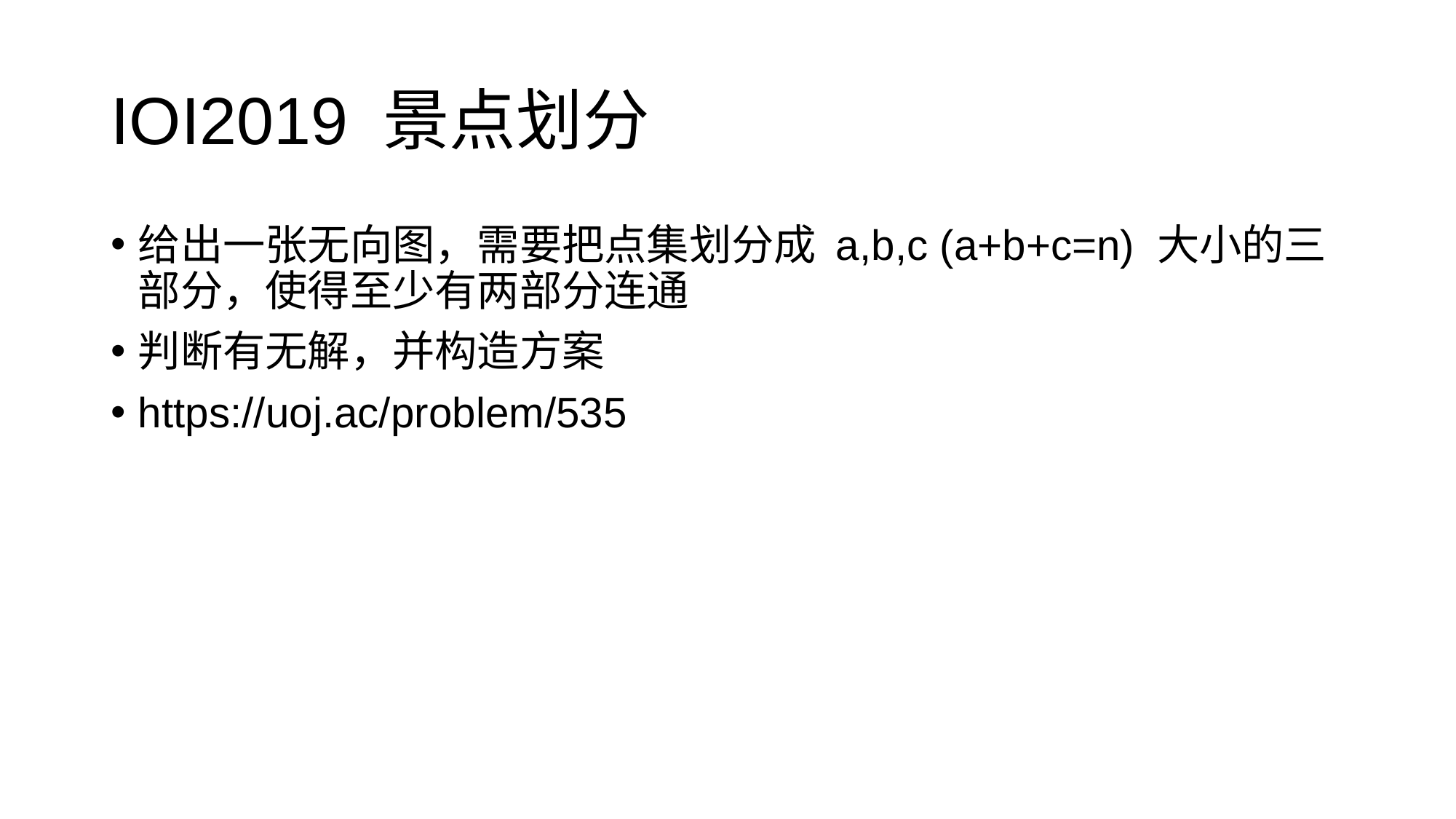

# IOI2019 景点划分
给出一张无向图，需要把点集划分成 a,b,c (a+b+c=n) 大小的三部分，使得至少有两部分连通
判断有无解，并构造方案
https://uoj.ac/problem/535